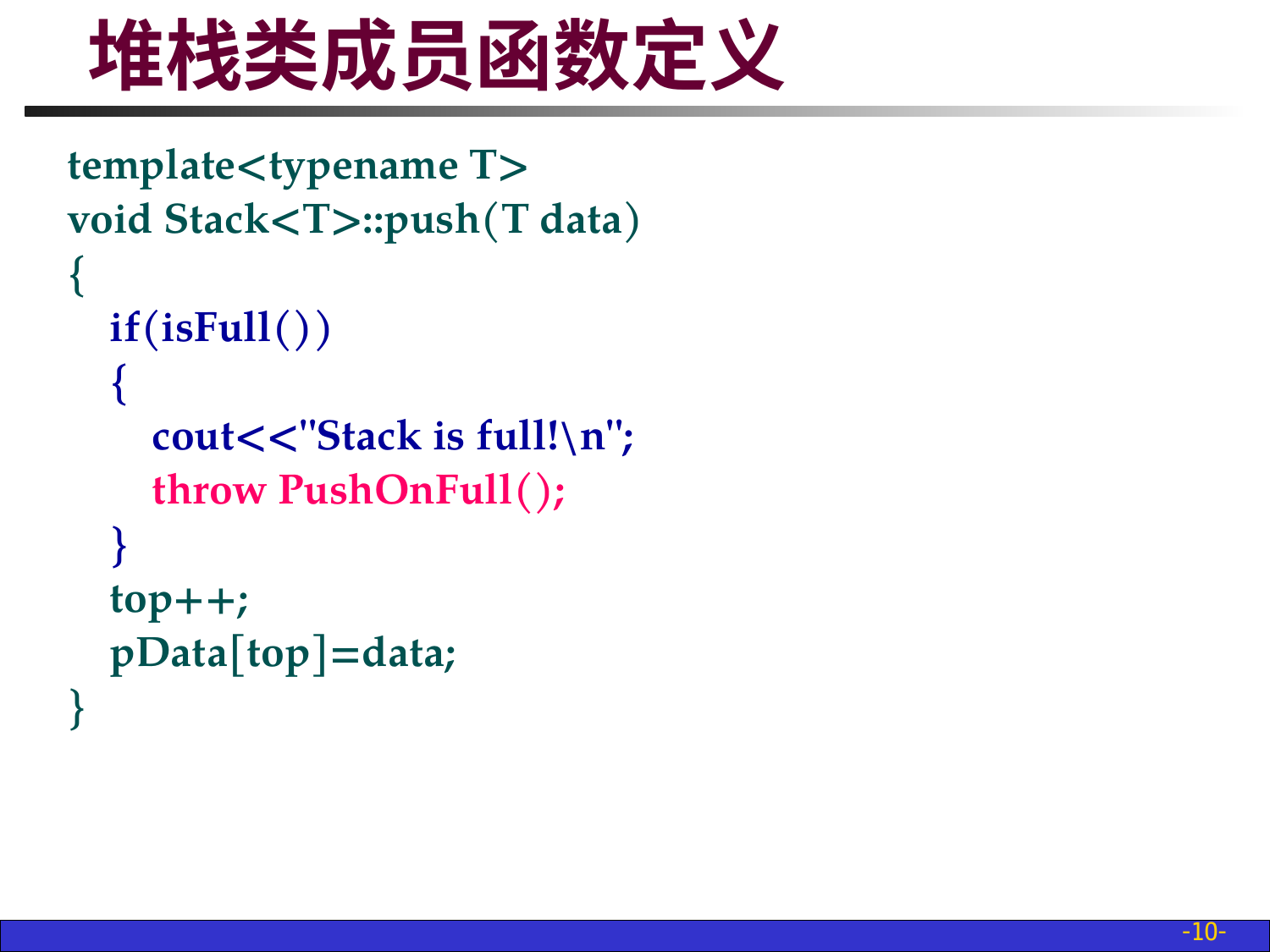

# 堆栈类成员函数定义
template<typename T>
void Stack<T>::push(T data)
{
    if(isFull())
    {
        cout<<"Stack is full!\n";
        throw PushOnFull();
    }
    top++;
    pData[top]=data;
}
-10-